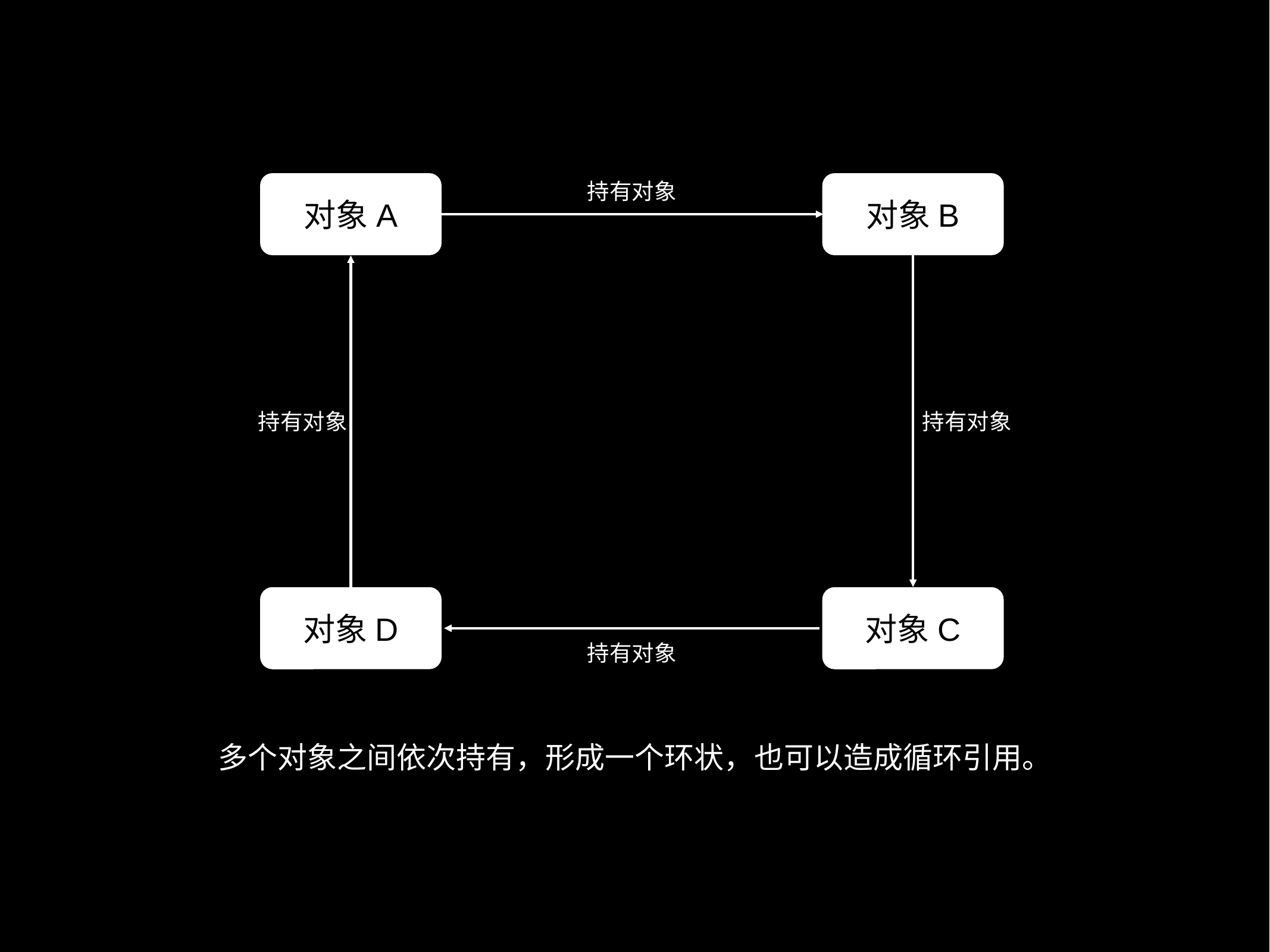

持有对象
对象A
对象B

持有对象
持有对象
对象D
对象C

持有对象
多个对象之间依次持有，形成一个环状，也可以造成循环引用。